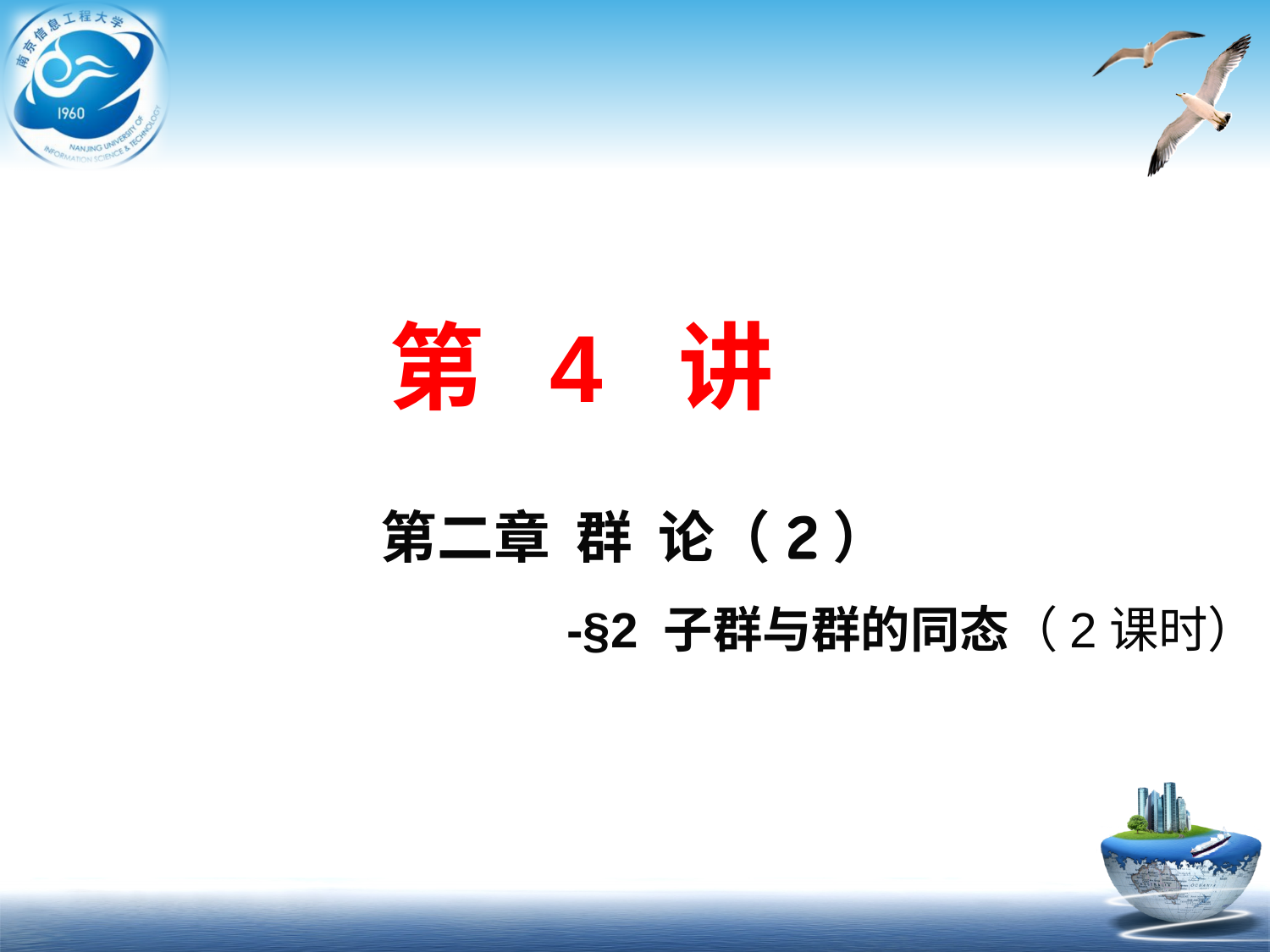

第  4  讲
第二章  群  论（2）
-§2 子群与群的同态（2课时）